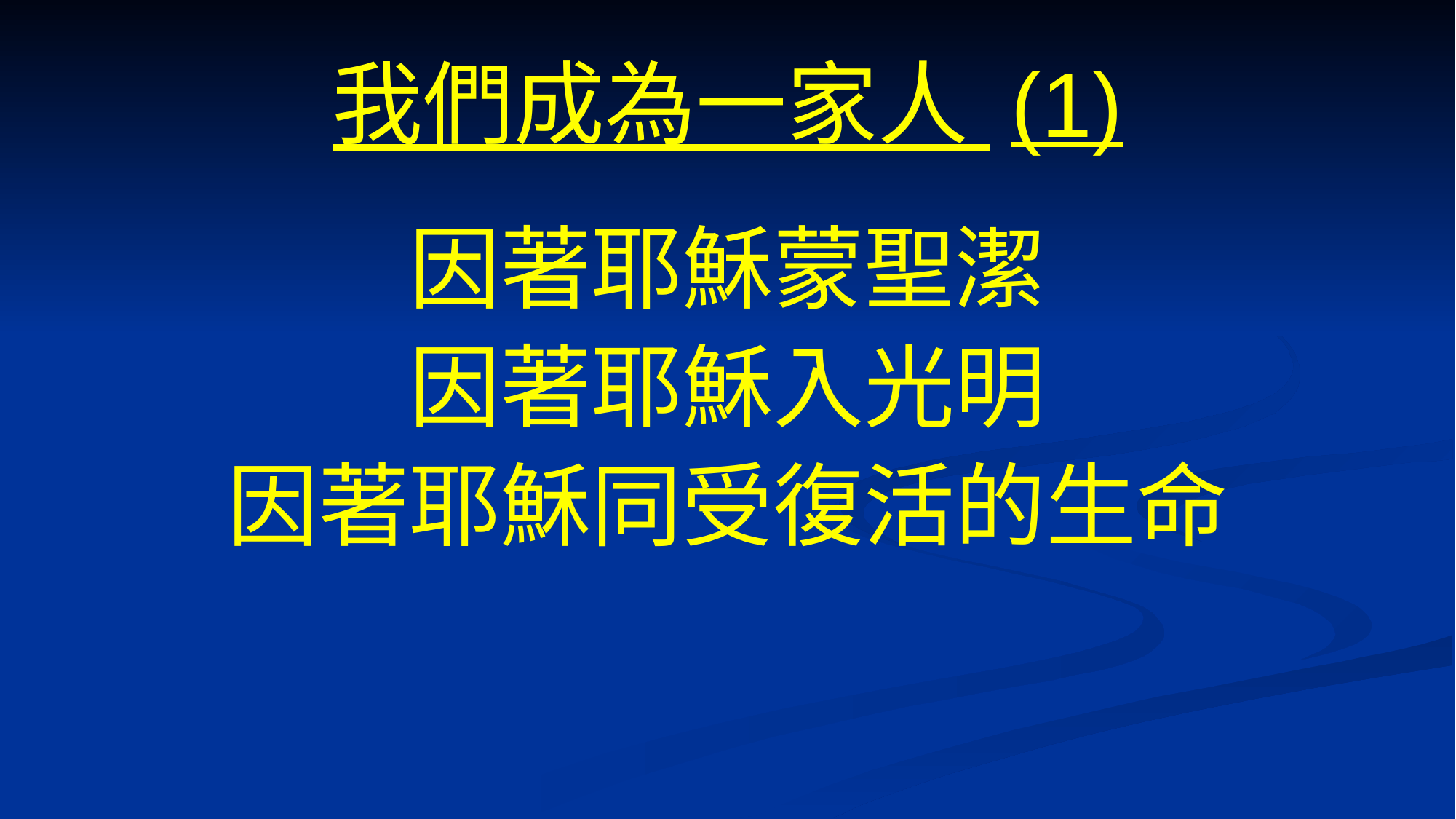

# 我們成為一家人 (1)
因著耶穌蒙聖潔
因著耶穌入光明
因著耶穌同受復活的生命